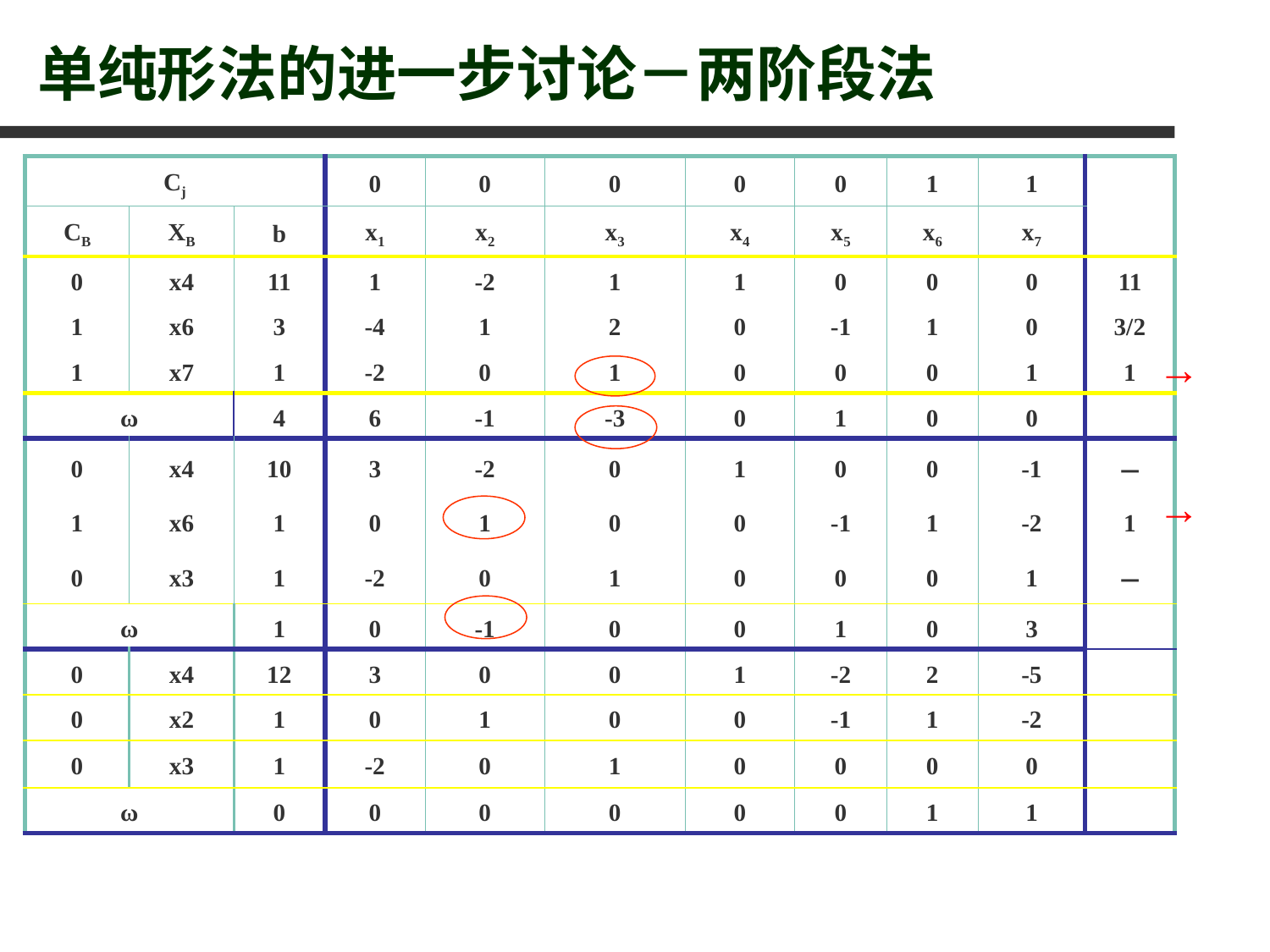

# 单纯形法的进一步讨论－两阶段法
| Cj |  |  | 0 | 0 | 0 | 0 | 0 | 1 | 1 |  |
| --- | --- | --- | --- | --- | --- | --- | --- | --- | --- | --- |
| CB | XB | b | x1 | x2 | x3 | x4 | x5 | x6 | x7 |  |
| 0 | x4 | 11 | 1 | -2 | 1 | 1 | 0 | 0 | 0 | 11 |
| 1 | x6 | 3 | -4 | 1 | 2 | 0 | -1 | 1 | 0 | 3/2 |
| 1 | x7 | 1 | -2 | 0 | 1 | 0 | 0 | 0 | 1 | 1 |
| ω |  | 4 | 6 | -1 | -3 | 0 | 1 | 0 | 0 |  |
| 0 | x4 | 10 | 3 | -2 | 0 | 1 | 0 | 0 | -1 | － |
| 1 | x6 | 1 | 0 | 1 | 0 | 0 | -1 | 1 | -2 | 1 |
| 0 | x3 | 1 | -2 | 0 | 1 | 0 | 0 | 0 | 1 | － |
| ω |  | 1 | 0 | -1 | 0 | 0 | 1 | 0 | 3 |  |
| 0 | x4 | 12 | 3 | 0 | 0 | 1 | -2 | 2 | -5 |  |
| 0 | x2 | 1 | 0 | 1 | 0 | 0 | -1 | 1 | -2 |  |
| 0 | x3 | 1 | -2 | 0 | 1 | 0 | 0 | 0 | 0 |  |
| ω |  | 0 | 0 | 0 | 0 | 0 | 0 | 1 | 1 |  |
→

→